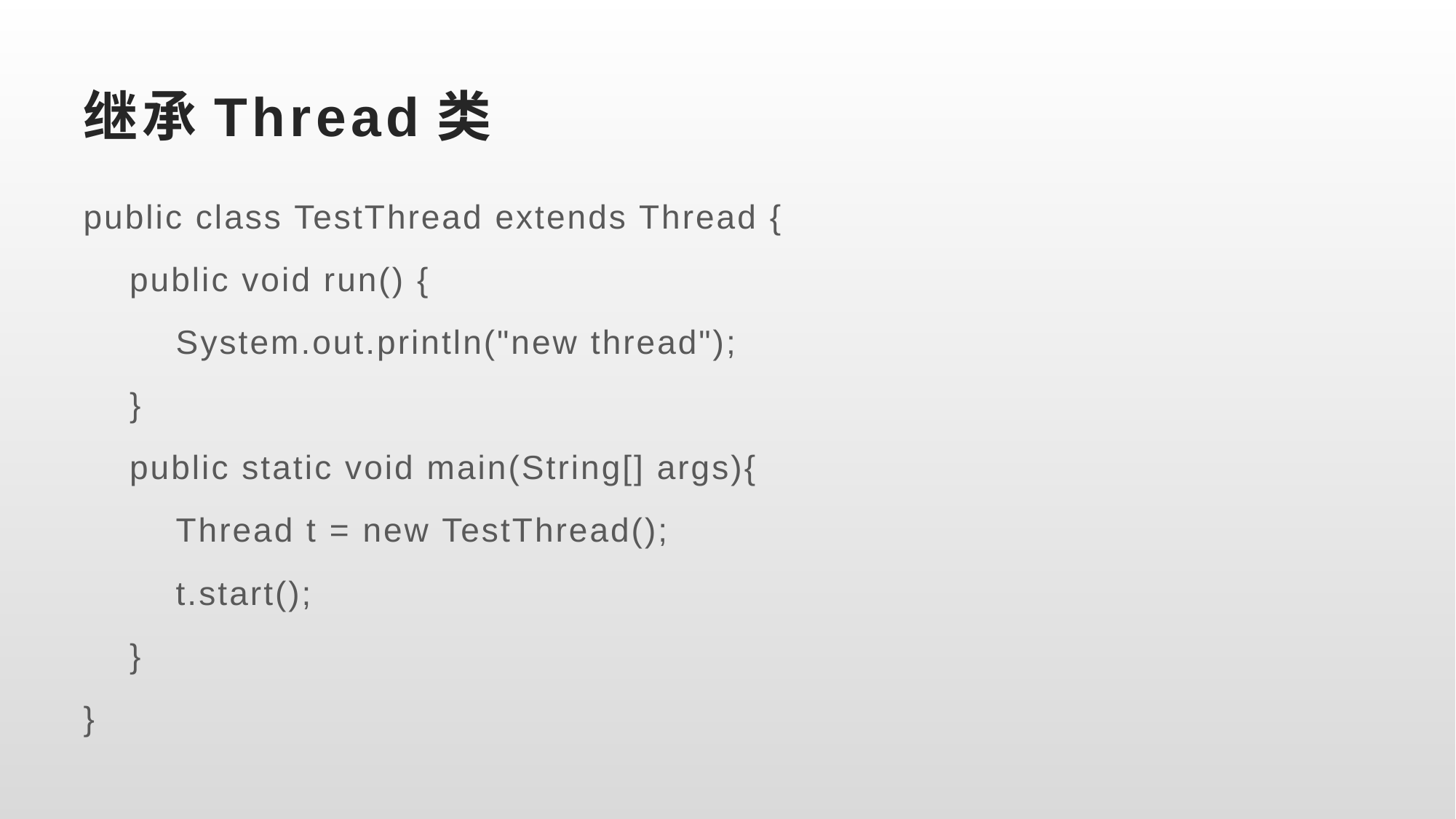

# 继承Thread类
public class TestThread extends Thread {
    public void run() {
        System.out.println("new thread");
    }
    public static void main(String[] args){
        Thread t = new TestThread();
        t.start();
    }
}